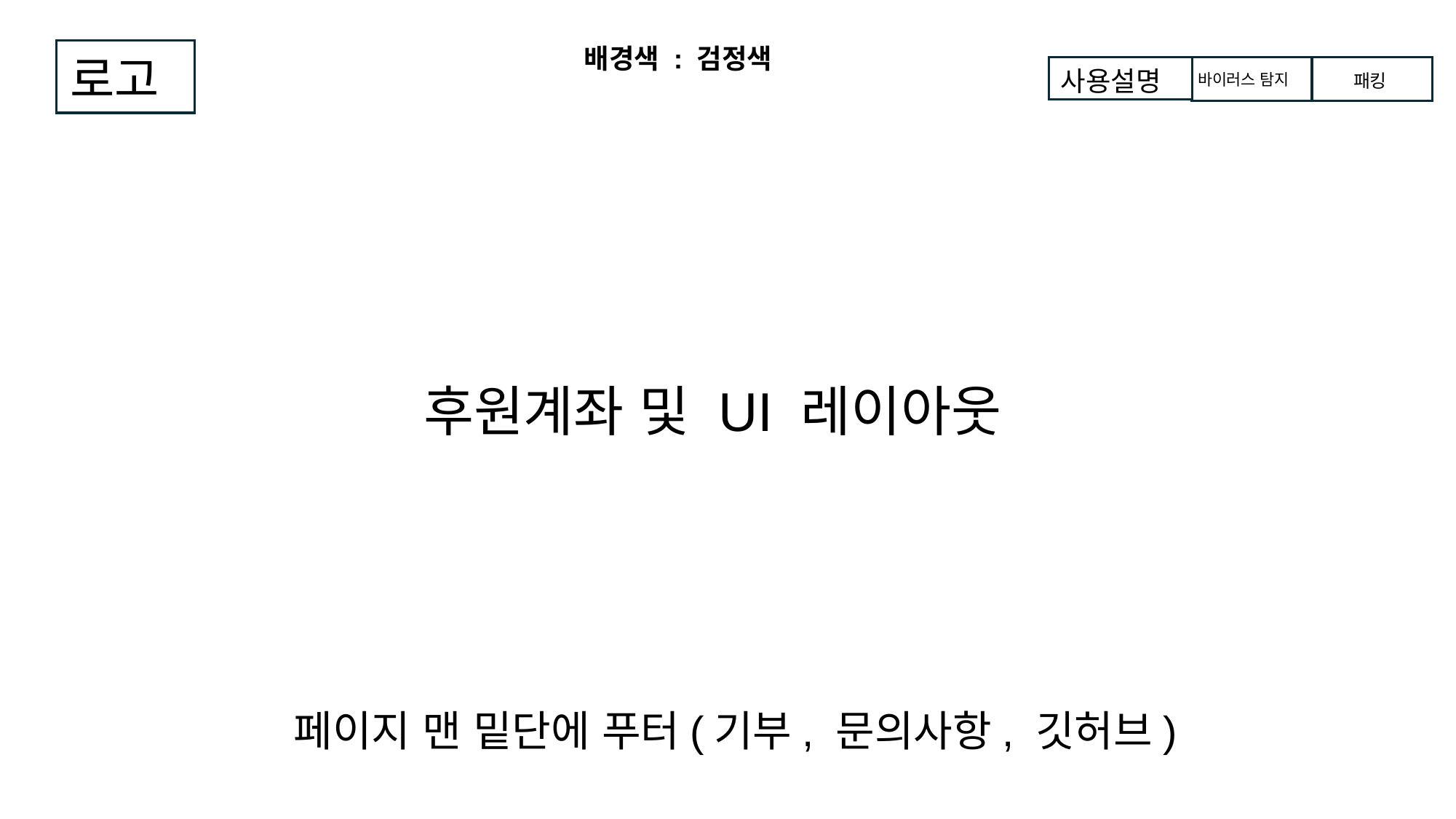

배경색 : 검정색
ㅇㅇㅇㅇ
로고

사용설명
패킹
바이러스 탐지
후원계좌 및 UI 레이아웃
페이지 맨 밑단에 푸터(기부, 문의사항, 깃허브)